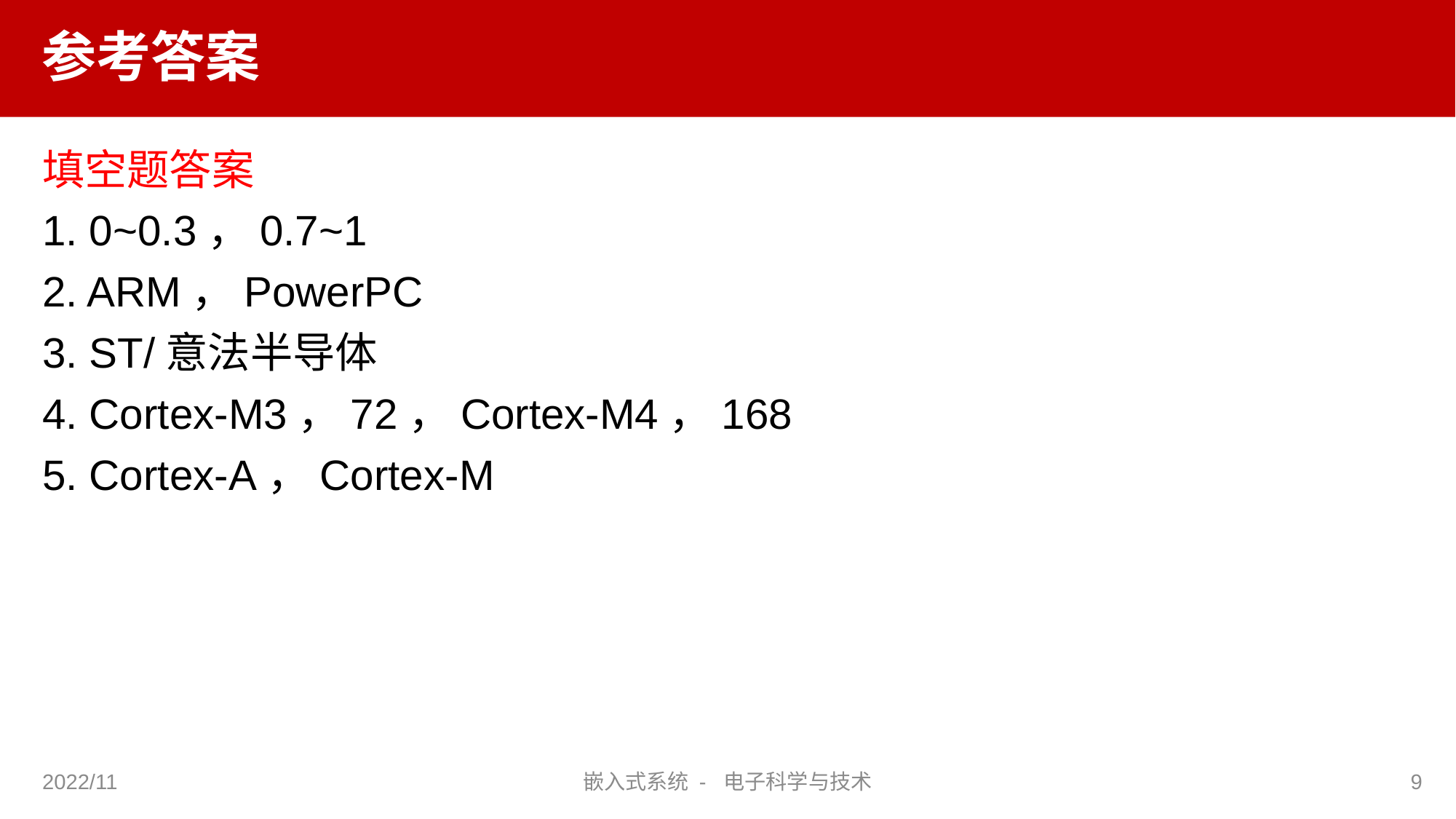

# 参考答案
填空题答案
1. 0~0.3，0.7~1
2. ARM，PowerPC
3. ST/意法半导体
4. Cortex-M3，72，Cortex-M4，168
5. Cortex-A，Cortex-M

2022/11
嵌入式系统 -  电子科学与技术
9